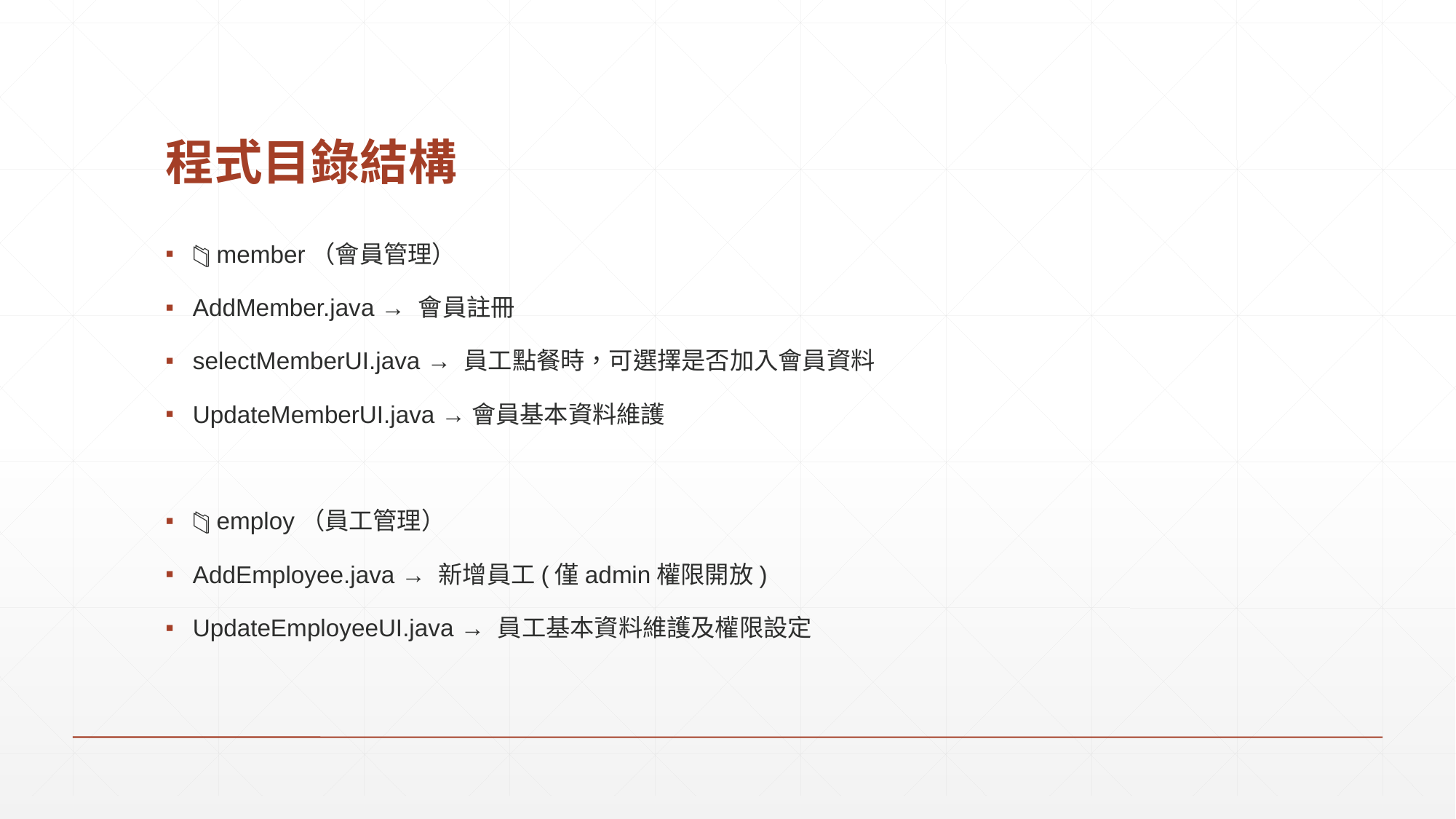

# 程式目錄結構
📁 member（會員管理）
AddMember.java → 會員註冊
selectMemberUI.java → 員工點餐時，可選擇是否加入會員資料
UpdateMemberUI.java →會員基本資料維護

📁 employ（員工管理）
AddEmployee.java → 新增員工(僅admin權限開放)
UpdateEmployeeUI.java → 員工基本資料維護及權限設定